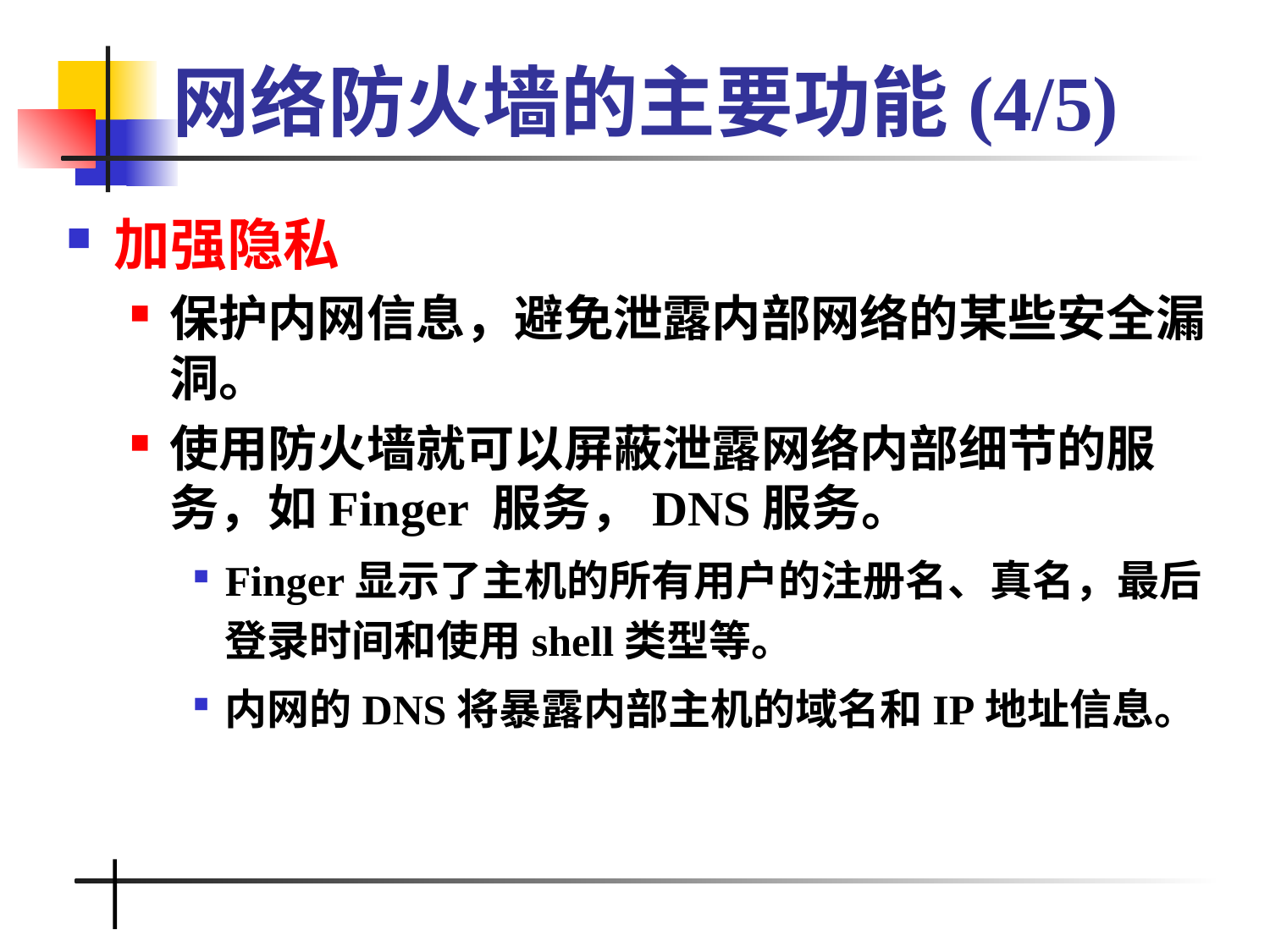

# 网络防火墙的主要功能(4/5)
加强隐私
保护内网信息，避免泄露内部网络的某些安全漏洞。
使用防火墙就可以屏蔽泄露网络内部细节的服务，如Finger 服务，DNS服务。
Finger显示了主机的所有用户的注册名、真名，最后登录时间和使用shell类型等。
内网的DNS将暴露内部主机的域名和IP地址信息。